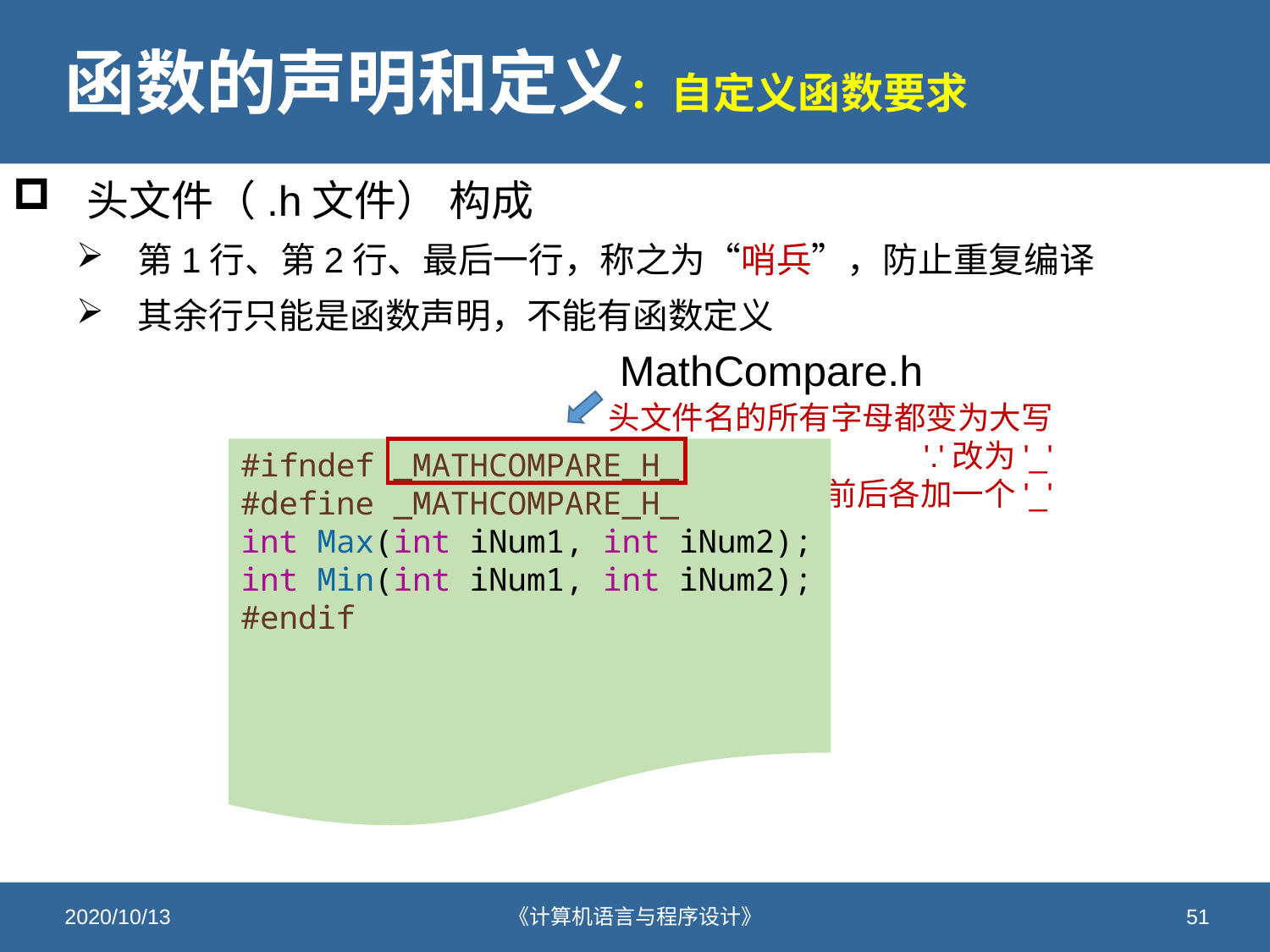

# 函数的声明和定义：自定义函数要求
头文件（.h文件） 构成
第1行、第2行、最后一行，称之为“哨兵”，防止重复编译
其余行只能是函数声明，不能有函数定义
MathCompare.h

头文件名的所有字母都变为大写
'.'改为'_'
前后各加一个'_'
#ifndef _MATHCOMPARE_H_
#define _MATHCOMPARE_H_
int Max(int iNum1, int iNum2);
int Min(int iNum1, int iNum2);
#endif

2020/10/13
《计算机语言与程序设计》
51